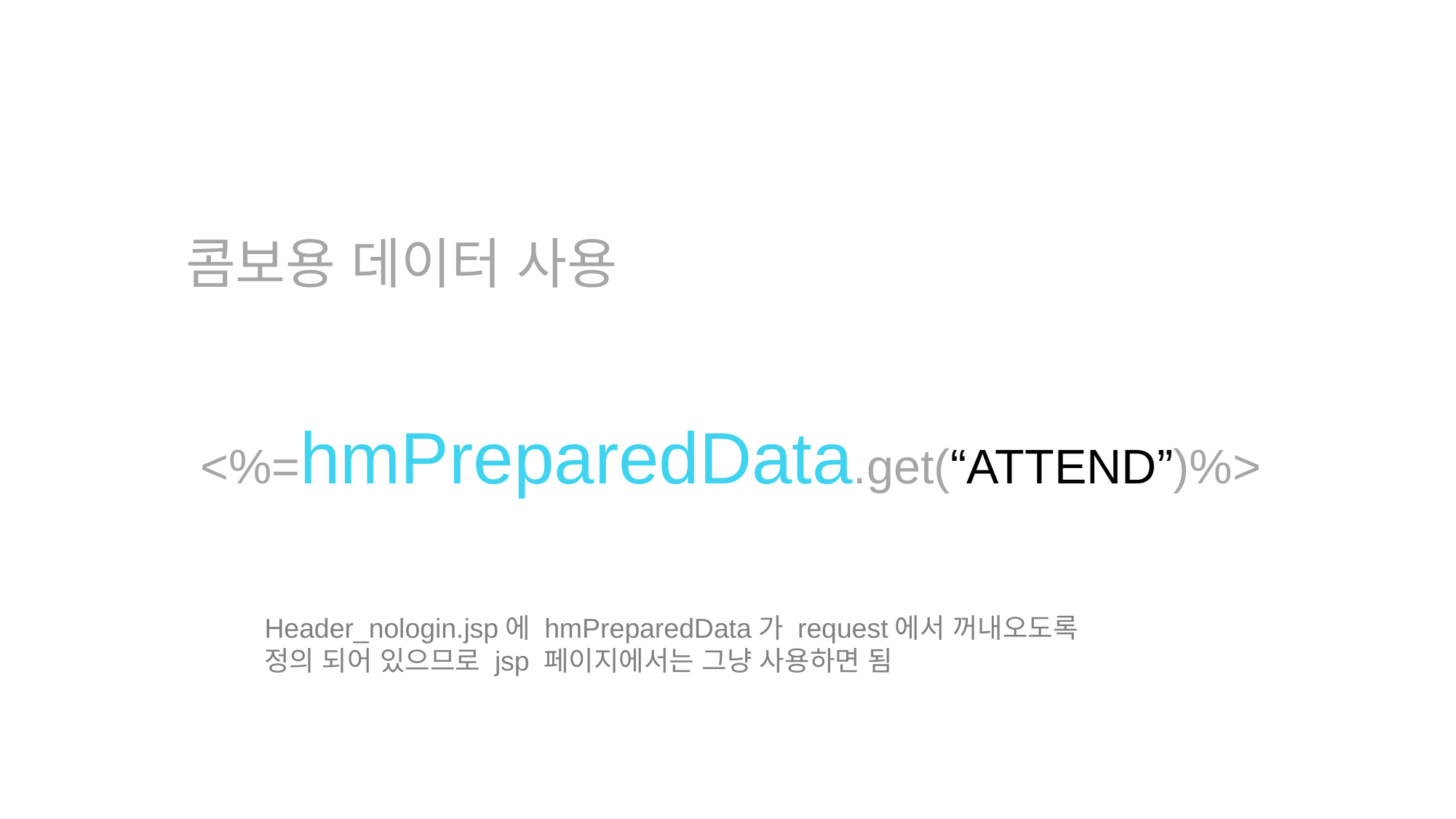

콤보용 데이터 사용
<%=hmPreparedData.get(“ATTEND”)%>
Header_nologin.jsp에 hmPreparedData가 request에서 꺼내오도록
정의 되어 있으므로 jsp 페이지에서는 그냥 사용하면 됨